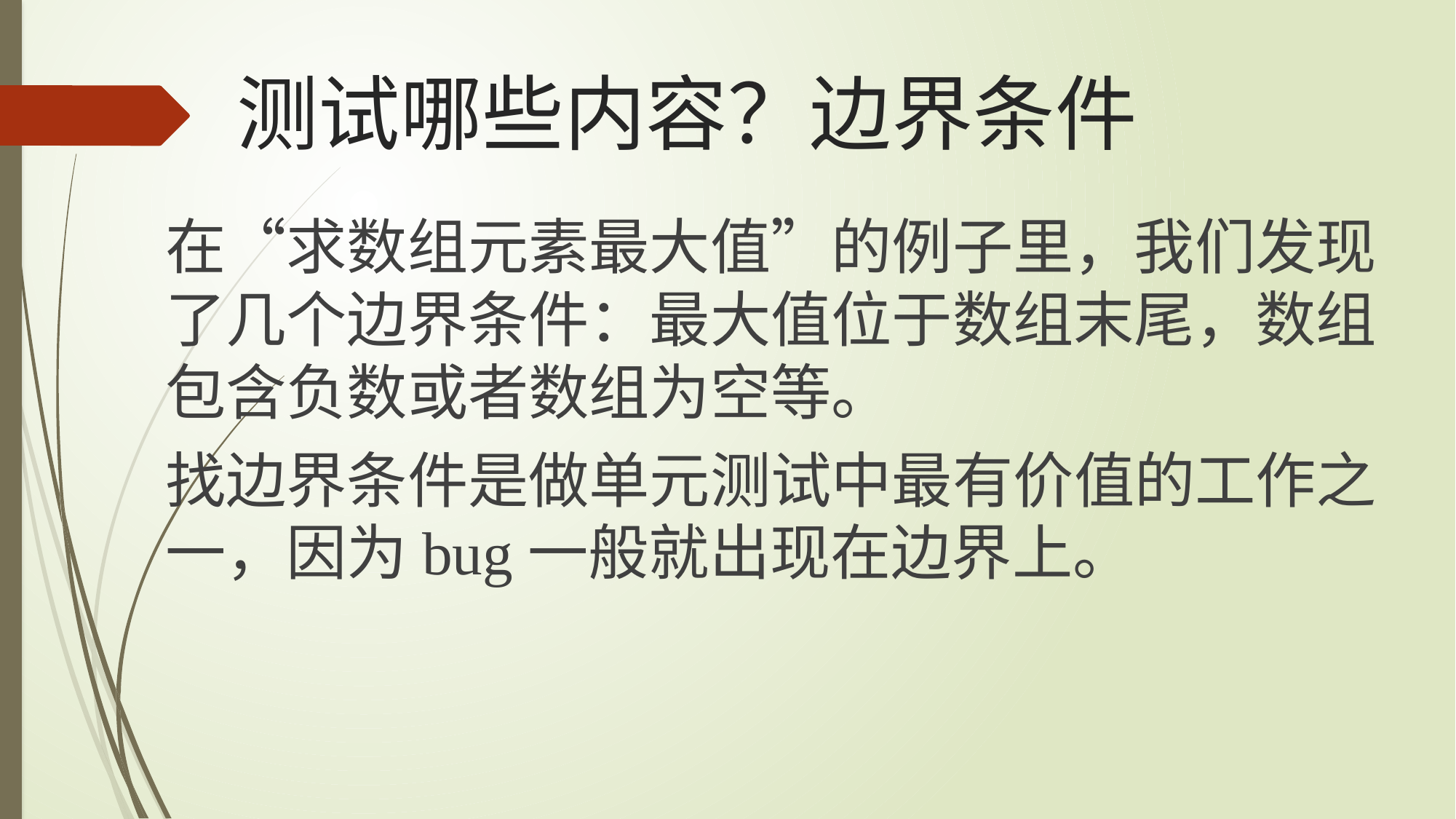

# 测试哪些内容？边界条件
在“求数组元素最大值”的例子里，我们发现了几个边界条件：最大值位于数组末尾，数组包含负数或者数组为空等。
找边界条件是做单元测试中最有价值的工作之一，因为bug一般就出现在边界上。